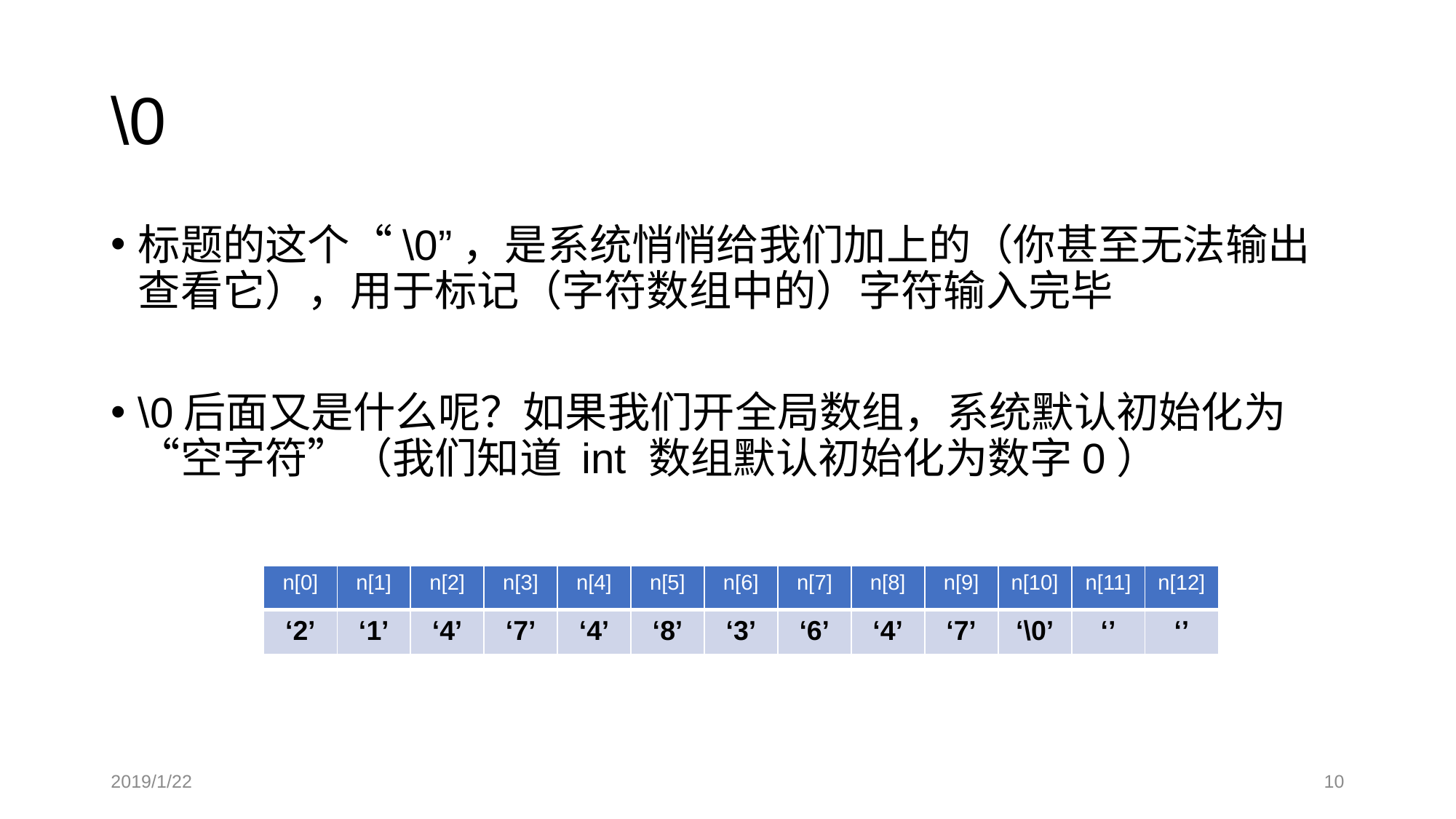

# \0
标题的这个“\0”，是系统悄悄给我们加上的（你甚至无法输出查看它），用于标记（字符数组中的）字符输入完毕

\0后面又是什么呢？如果我们开全局数组，系统默认初始化为“空字符”（我们知道 int 数组默认初始化为数字0）
| n[0] | n[1] | n[2] | n[3] | n[4] | n[5] | n[6] | n[7] | n[8] | n[9] | n[10] | n[11] | n[12] |
| --- | --- | --- | --- | --- | --- | --- | --- | --- | --- | --- | --- | --- |
| ‘2’ | ‘1’ | ‘4’ | ‘7’ | ‘4’ | ‘8’ | ‘3’ | ‘6’ | ‘4’ | ‘7’ | ‘\0’ | ‘’ | ‘’ |
2019/1/22
10